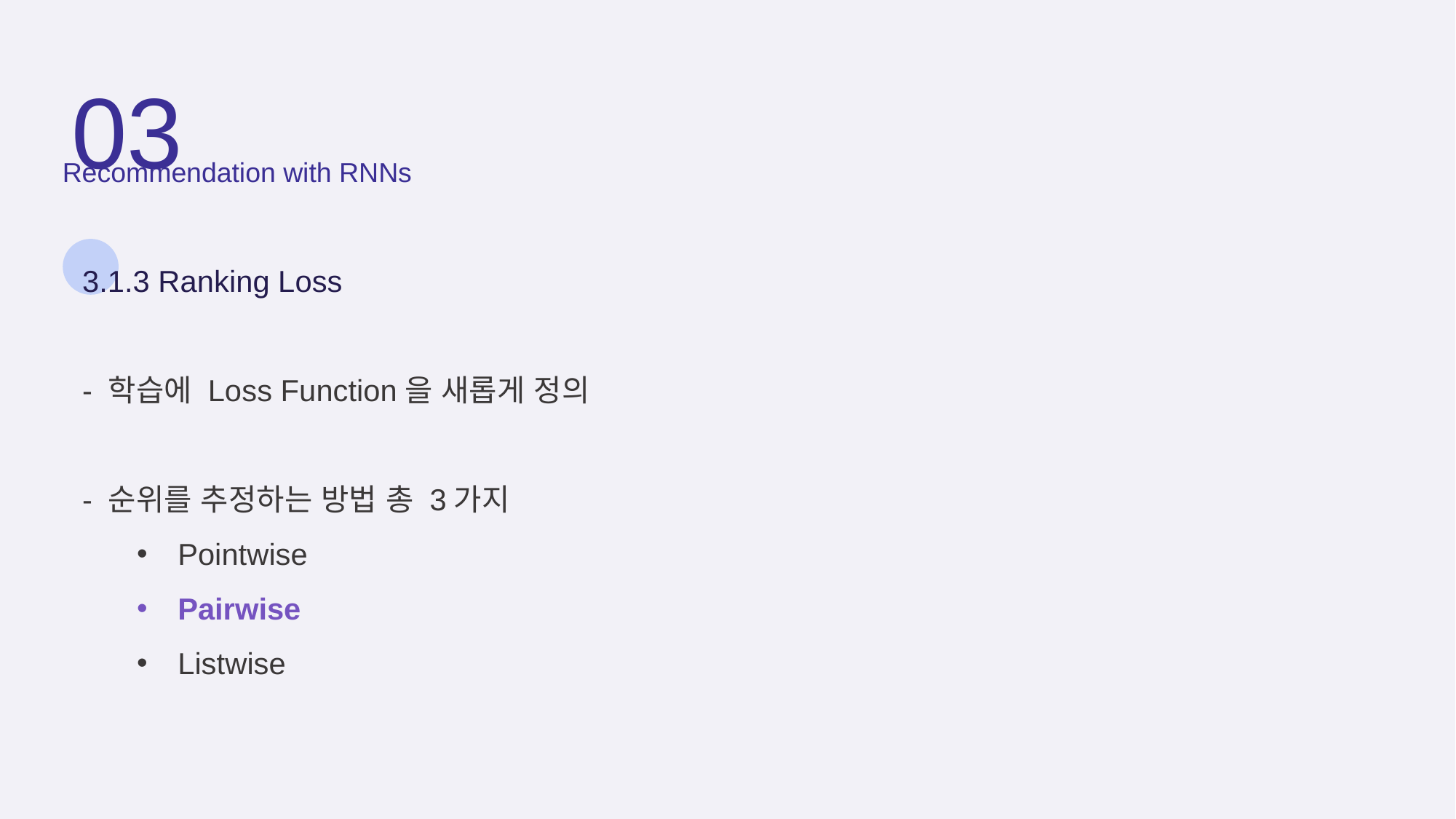

03
Recommendation with RNNs
3.1.3 Ranking Loss

- 학습에 Loss Function을 새롭게 정의

- 순위를 추정하는 방법 총 3가지
Pointwise
Pairwise
Listwise